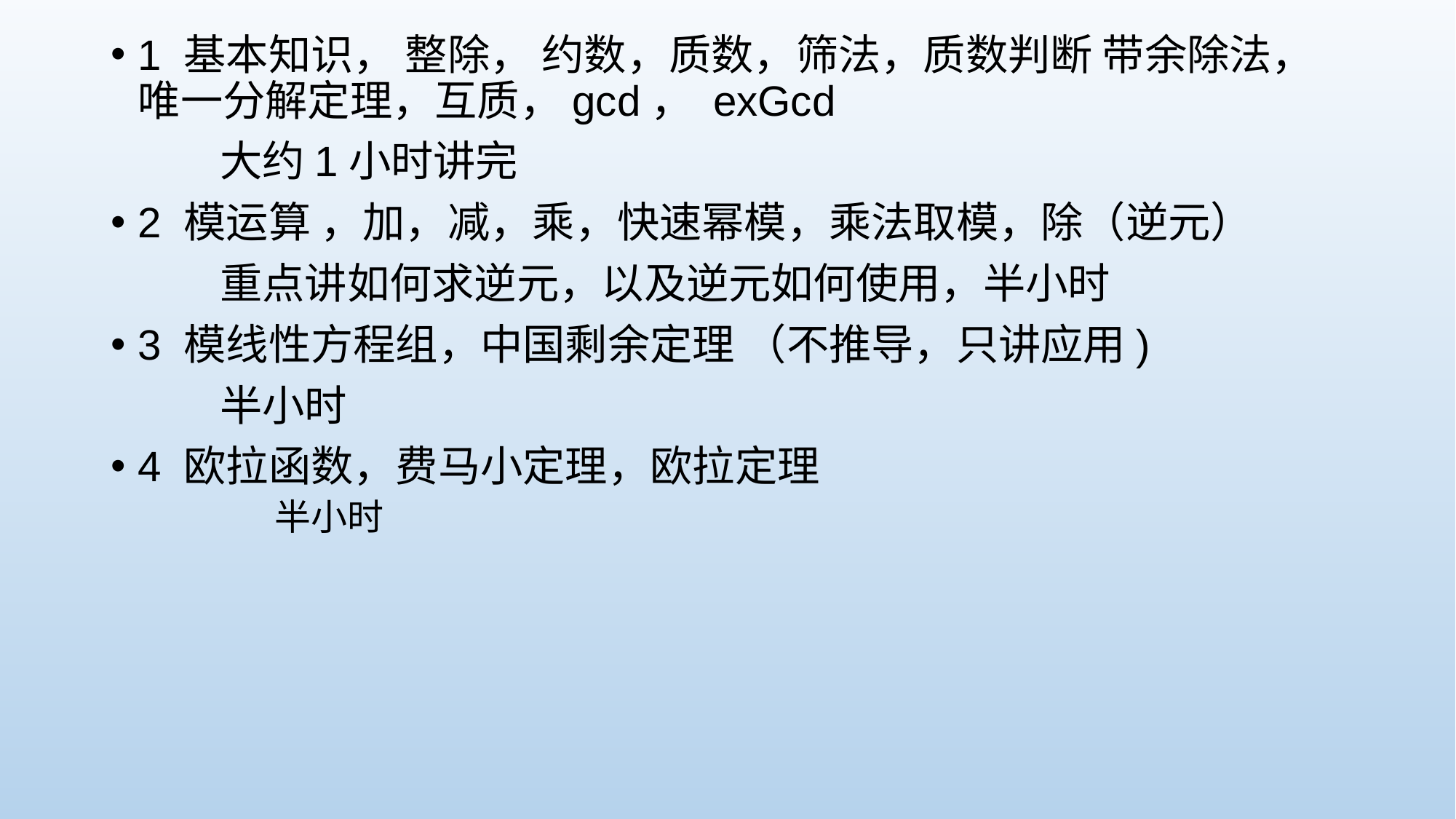

1 基本知识， 整除， 约数，质数，筛法，质数判断 带余除法，唯一分解定理，互质，gcd， exGcd
	大约1小时讲完
2 模运算 ，加，减，乘，快速幂模，乘法取模，除（逆元）
	重点讲如何求逆元，以及逆元如何使用，半小时
3 模线性方程组，中国剩余定理 （不推导，只讲应用)
	半小时
4 欧拉函数，费马小定理，欧拉定理
	半小时